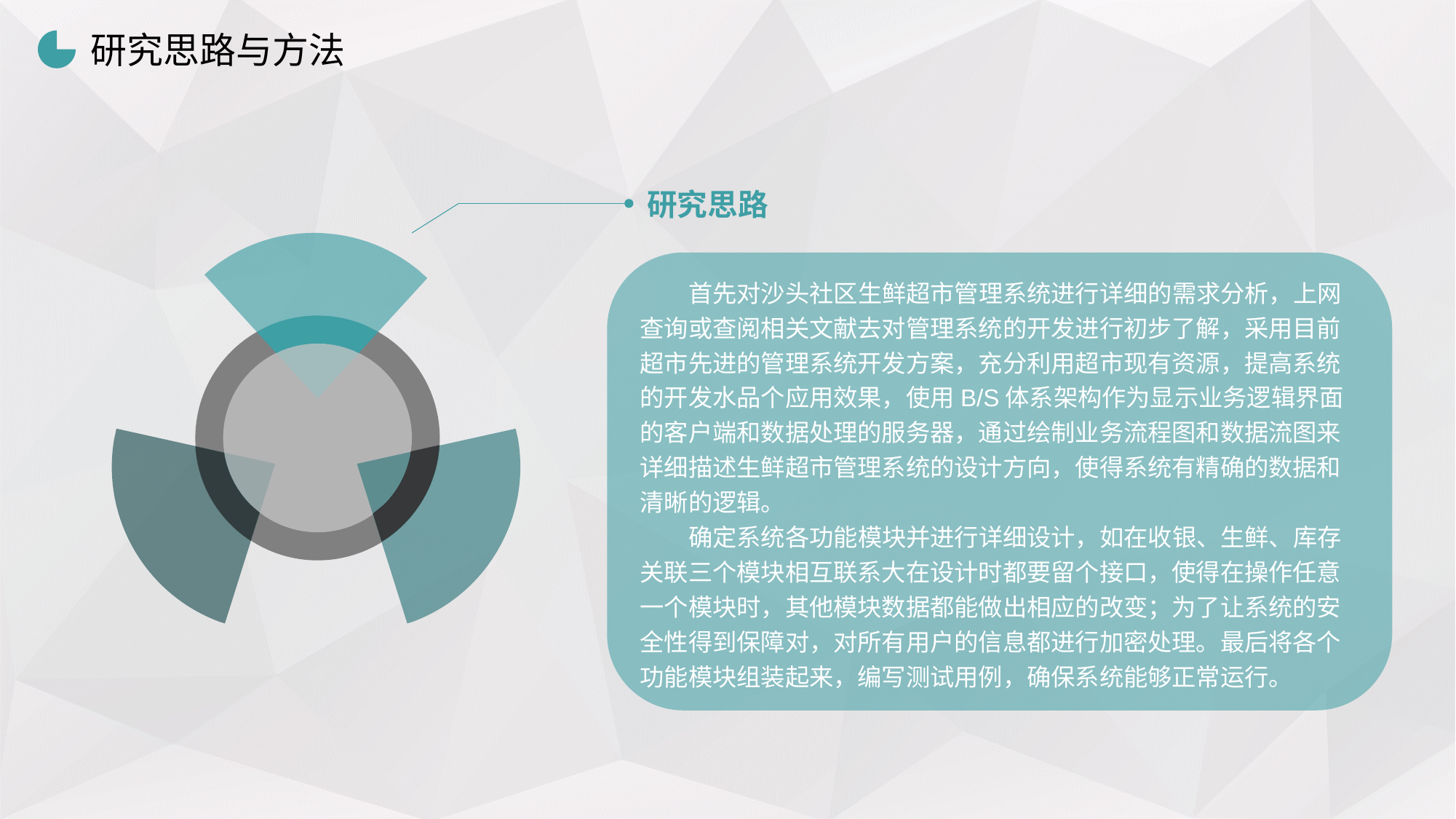

研究思路与方法

研究思路

首先对沙头社区生鲜超市管理系统进行详细的需求分析，上网查询或查阅相关文献去对管理系统的开发进行初步了解，采用目前超市先进的管理系统开发方案，充分利用超市现有资源，提高系统的开发水品个应用效果，使用B/S体系架构作为显示业务逻辑界面的客户端和数据处理的服务器，通过绘制业务流程图和数据流图来详细描述生鲜超市管理系统的设计方向，使得系统有精确的数据和清晰的逻辑。
确定系统各功能模块并进行详细设计，如在收银、生鲜、库存关联三个模块相互联系大在设计时都要留个接口，使得在操作任意一个模块时，其他模块数据都能做出相应的改变；为了让系统的安全性得到保障对，对所有用户的信息都进行加密处理。最后将各个功能模块组装起来，编写测试用例，确保系统能够正常运行。